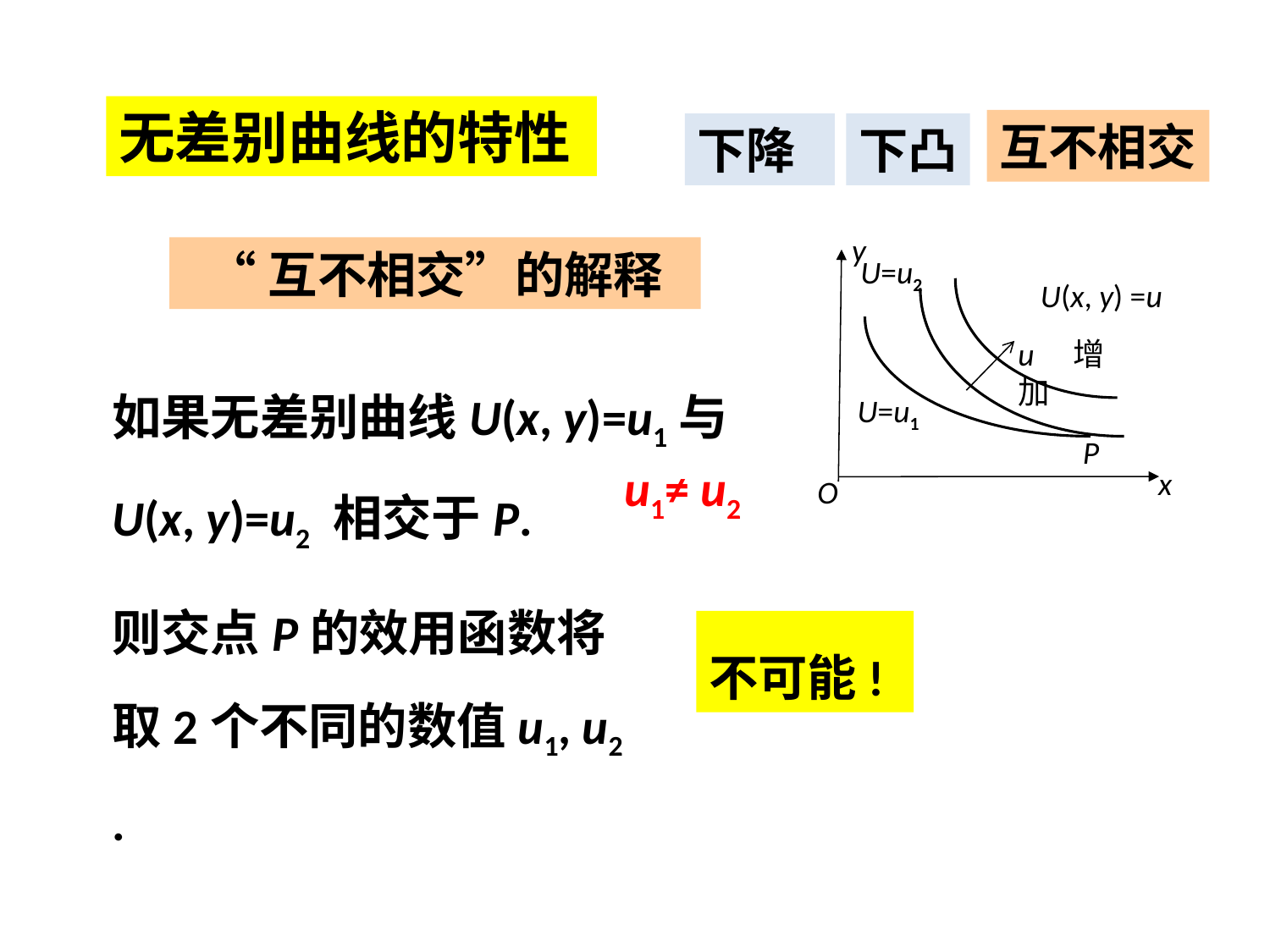

无差别曲线的特性
互不相交
下降
下凸
y
U=u2
U(x, y) =u

u增加
U=u1
P
x
O
“互不相交”的解释
如果无差别曲线U(x, y)=u1与U(x, y)=u2 相交于P.
u1≠ u2
则交点P的效用函数将取2个不同的数值u1, u2 .
不可能!